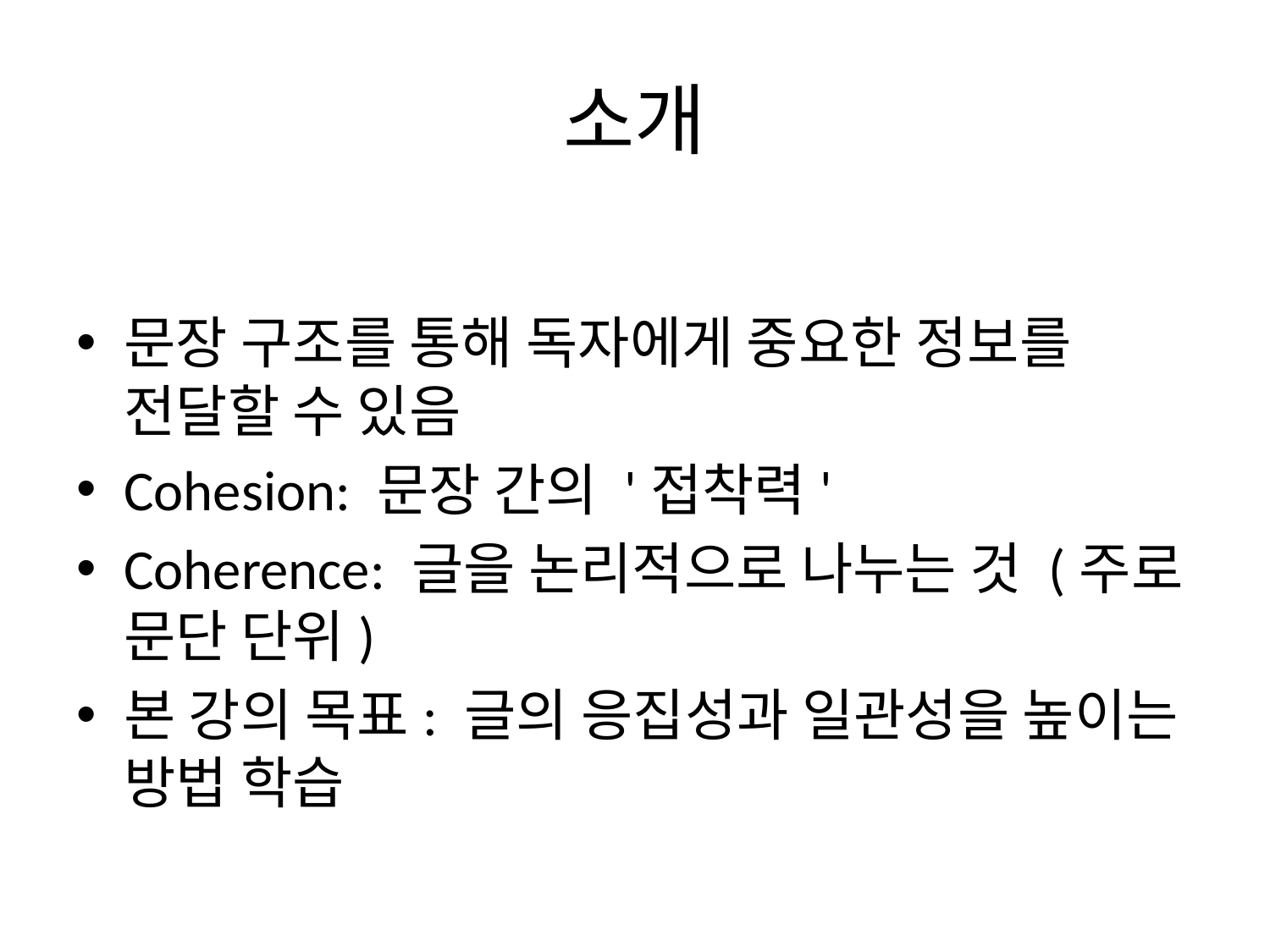

# 소개

문장 구조를 통해 독자에게 중요한 정보를 전달할 수 있음
Cohesion: 문장 간의 '접착력'
Coherence: 글을 논리적으로 나누는 것 (주로 문단 단위)
본 강의 목표: 글의 응집성과 일관성을 높이는 방법 학습